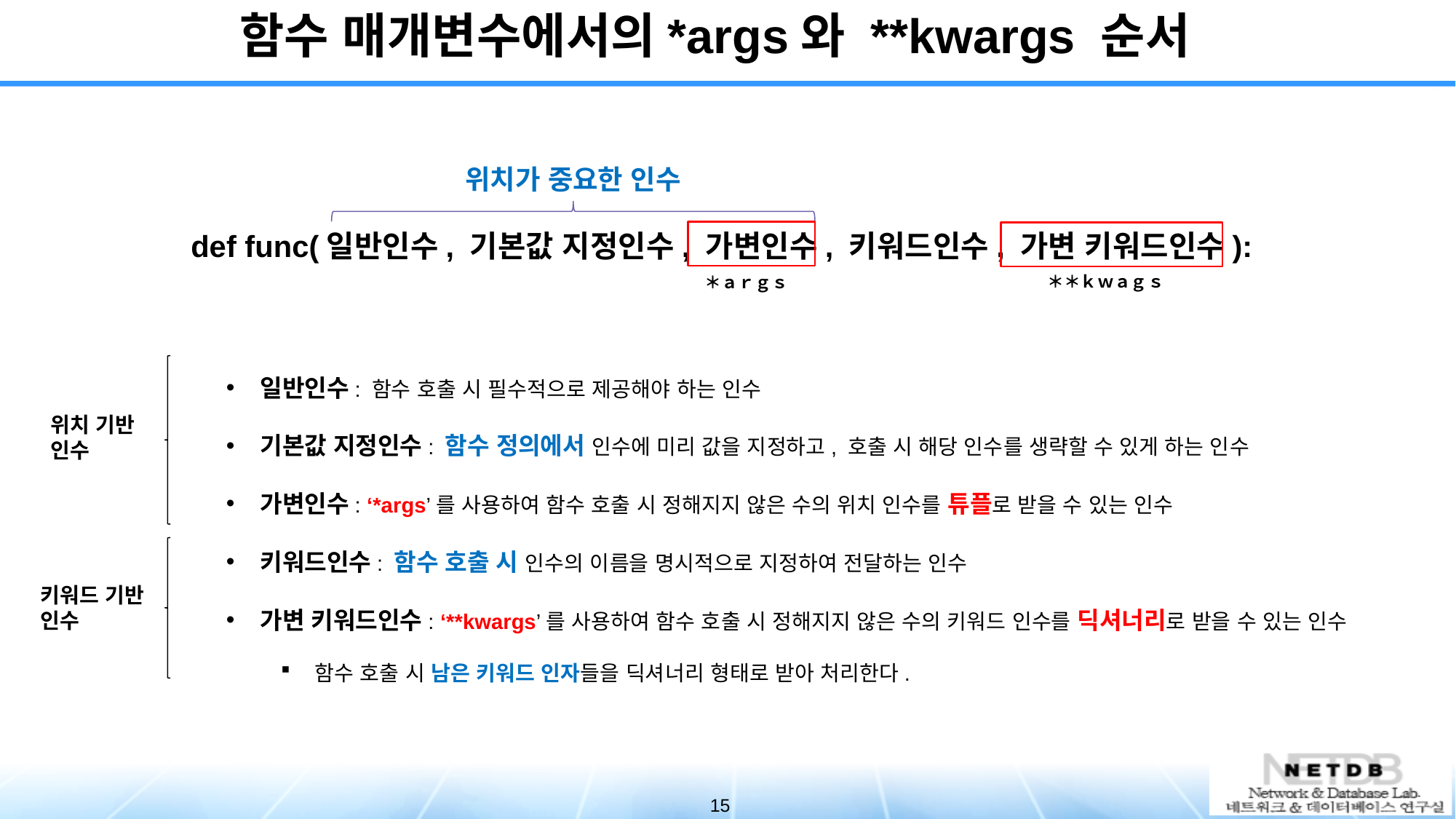

# 함수 매개변수에서의*args와 **kwargs 순서

위치가 중요한 인수
def func(일반인수, 기본값 지정인수, 가변인수, 키워드인수, 가변 키워드인수):

＊＊ｋｗａｇｓ
＊ａｒｇｓ
일반인수: 함수 호출 시 필수적으로 제공해야 하는 인수
기본값 지정인수: 함수 정의에서 인수에 미리 값을 지정하고, 호출 시 해당 인수를 생략할 수 있게 하는 인수
가변인수: ‘*args’를 사용하여 함수 호출 시 정해지지 않은 수의 위치 인수를 튜플로 받을 수 있는 인수
키워드인수: 함수 호출 시 인수의 이름을 명시적으로 지정하여 전달하는 인수
가변 키워드인수: ‘**kwargs’를 사용하여 함수 호출 시 정해지지 않은 수의 키워드 인수를 딕셔너리로 받을 수 있는 인수
함수 호출 시 남은 키워드 인자들을 딕셔너리 형태로 받아 처리한다.

위치 기반
인수

키워드 기반
인수